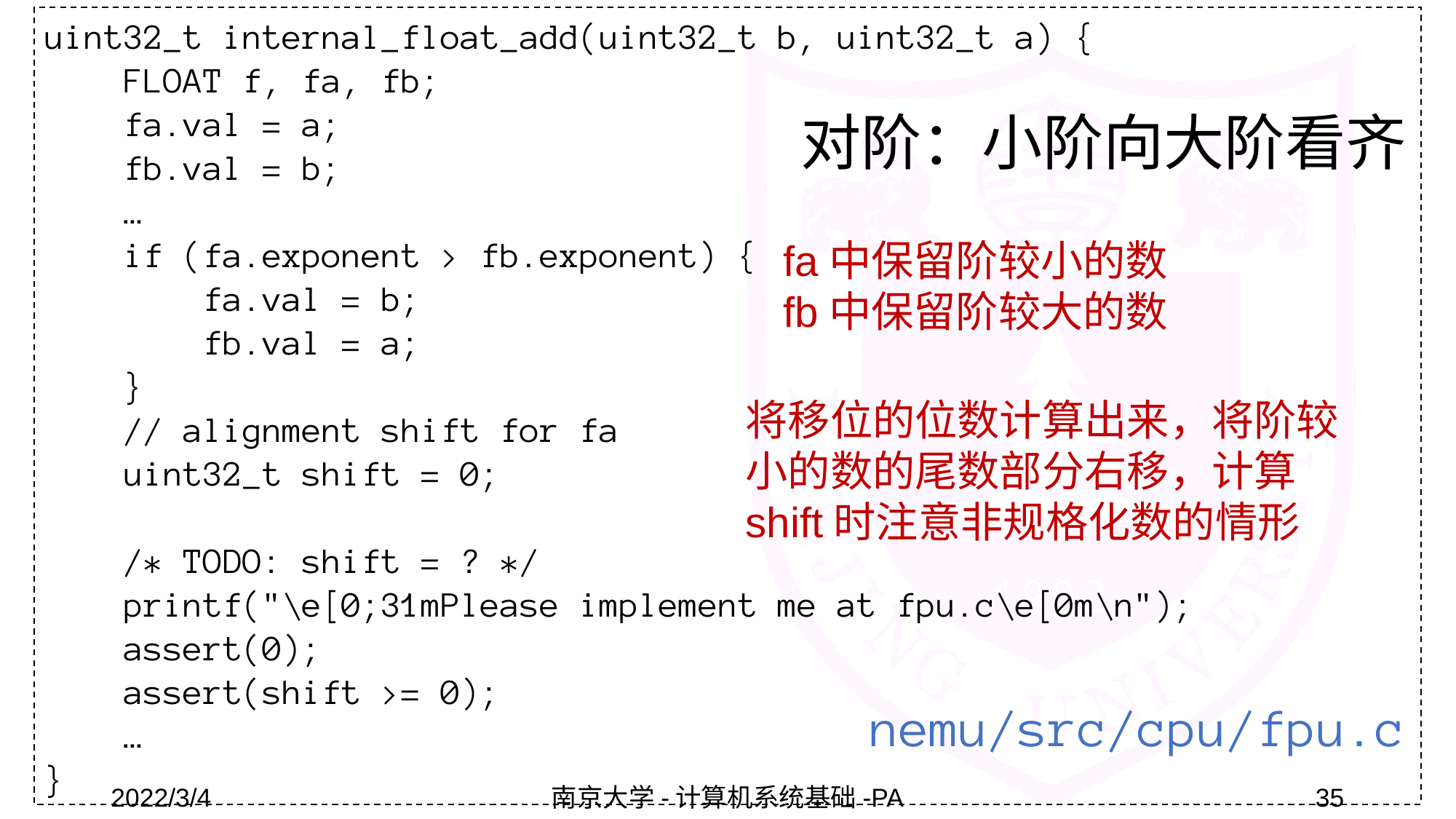

uint32_t internal_float_add(uint32_t b, uint32_t a) {
    FLOAT f, fa, fb;
    fa.val = a;
    fb.val = b;
    …
    if (fa.exponent > fb.exponent) {
        fa.val = b;
        fb.val = a;
    }
    // alignment shift for fa
    uint32_t shift = 0;

    /* TODO: shift = ? */
    printf("\e[0;31mPlease implement me at fpu.c\e[0m\n");
    assert(0);
    assert(shift >= 0);
    …
}
对阶：小阶向大阶看齐
fa中保留阶较小的数
fb中保留阶较大的数
将移位的位数计算出来，将阶较小的数的尾数部分右移，计算shift时注意非规格化数的情形
nemu/src/cpu/fpu.c
2022/3/4
南京大学-计算机系统基础-PA
35